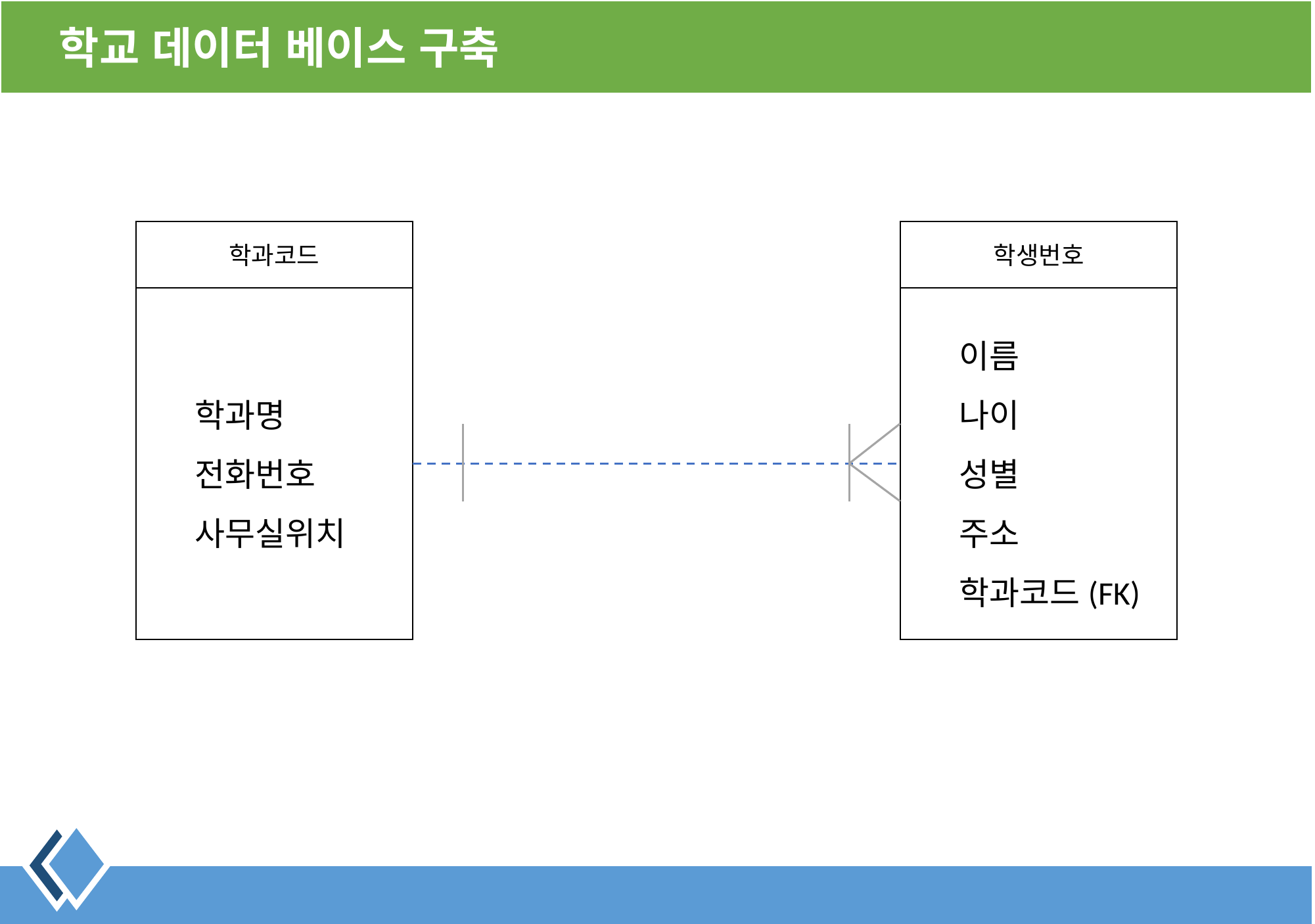

학교 데이터 베이스 구축
학과코드
학생번호
학과명
전화번호
사무실위치
이름
나이
성별
주소
학과코드(FK)